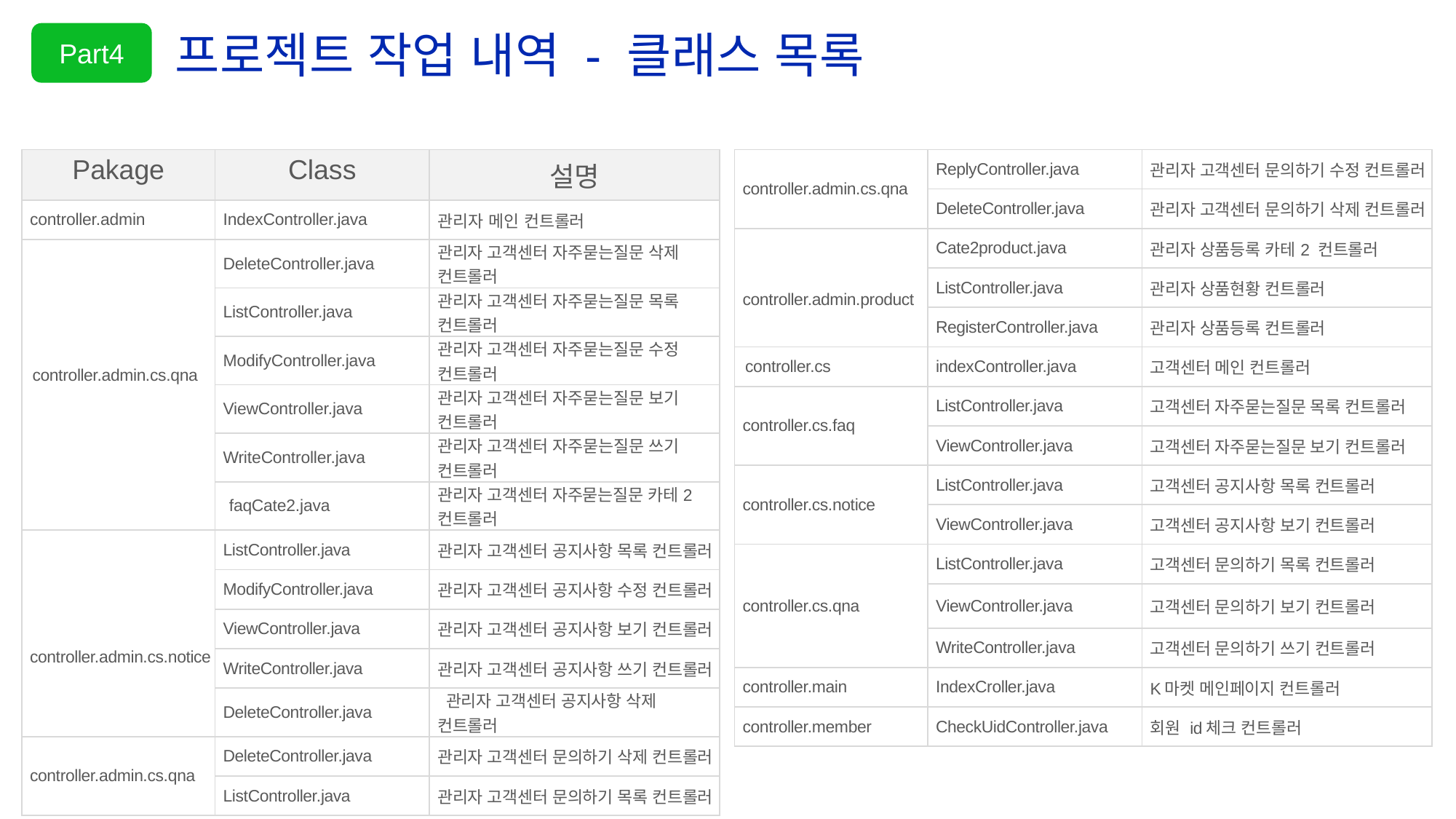

# 프로젝트 작업 내역 - 클래스 목록
Part4
| Pakage | Class | 설명 |
| --- | --- | --- |
| controller.admin | IndexController.java | 관리자 메인 컨트롤러 |
| controller.admin.cs.qna | DeleteController.java | 관리자 고객센터 자주묻는질문 삭제 컨트롤러 |
|  | ListController.java | 관리자 고객센터 자주묻는질문 목록 컨트롤러 |
|  | ModifyController.java | 관리자 고객센터 자주묻는질문 수정 컨트롤러 |
|  | ViewController.java | 관리자 고객센터 자주묻는질문 보기 컨트롤러 |
|  | WriteController.java | 관리자 고객센터 자주묻는질문 쓰기 컨트롤러 |
|  | faqCate2.java | 관리자 고객센터 자주묻는질문 카테2 컨트롤러 |
| controller.admin.cs.notice | ListController.java | 관리자 고객센터 공지사항 목록 컨트롤러 |
|  | ModifyController.java | 관리자 고객센터 공지사항 수정 컨트롤러 |
|  | ViewController.java | 관리자 고객센터 공지사항 보기 컨트롤러 |
|  | WriteController.java | 관리자 고객센터 공지사항 쓰기 컨트롤러 |
|  | DeleteController.java | 관리자 고객센터 공지사항 삭제 컨트롤러 |
| controller.admin.cs.qna | DeleteController.java | 관리자 고객센터 문의하기 삭제 컨트롤러 |
|  | ListController.java | 관리자 고객센터 문의하기 목록 컨트롤러 |
| controller.admin.cs.qna | ReplyController.java | 관리자 고객센터 문의하기 수정 컨트롤러 |
| --- | --- | --- |
|  | DeleteController.java | 관리자 고객센터 문의하기 삭제 컨트롤러 |
| controller.admin.product | Cate2product.java | 관리자 상품등록 카테2 컨트롤러 |
|  | ListController.java | 관리자 상품현황 컨트롤러 |
|  | RegisterController.java | 관리자 상품등록 컨트롤러 |
| controller.cs | indexController.java | 고객센터 메인 컨트롤러 |
| controller.cs.faq | ListController.java | 고객센터 자주묻는질문 목록 컨트롤러 |
|  | ViewController.java | 고객센터 자주묻는질문 보기 컨트롤러 |
| controller.cs.notice | ListController.java | 고객센터 공지사항 목록 컨트롤러 |
|  | ViewController.java | 고객센터 공지사항 보기 컨트롤러 |
| controller.cs.qna | ListController.java | 고객센터 문의하기 목록 컨트롤러 |
|  | ViewController.java | 고객센터 문의하기 보기 컨트롤러 |
|  | WriteController.java | 고객센터 문의하기 쓰기 컨트롤러 |
| controller.main | IndexCroller.java | K마켓 메인페이지 컨트롤러 |
| controller.member | CheckUidController.java | 회원 id체크 컨트롤러 |